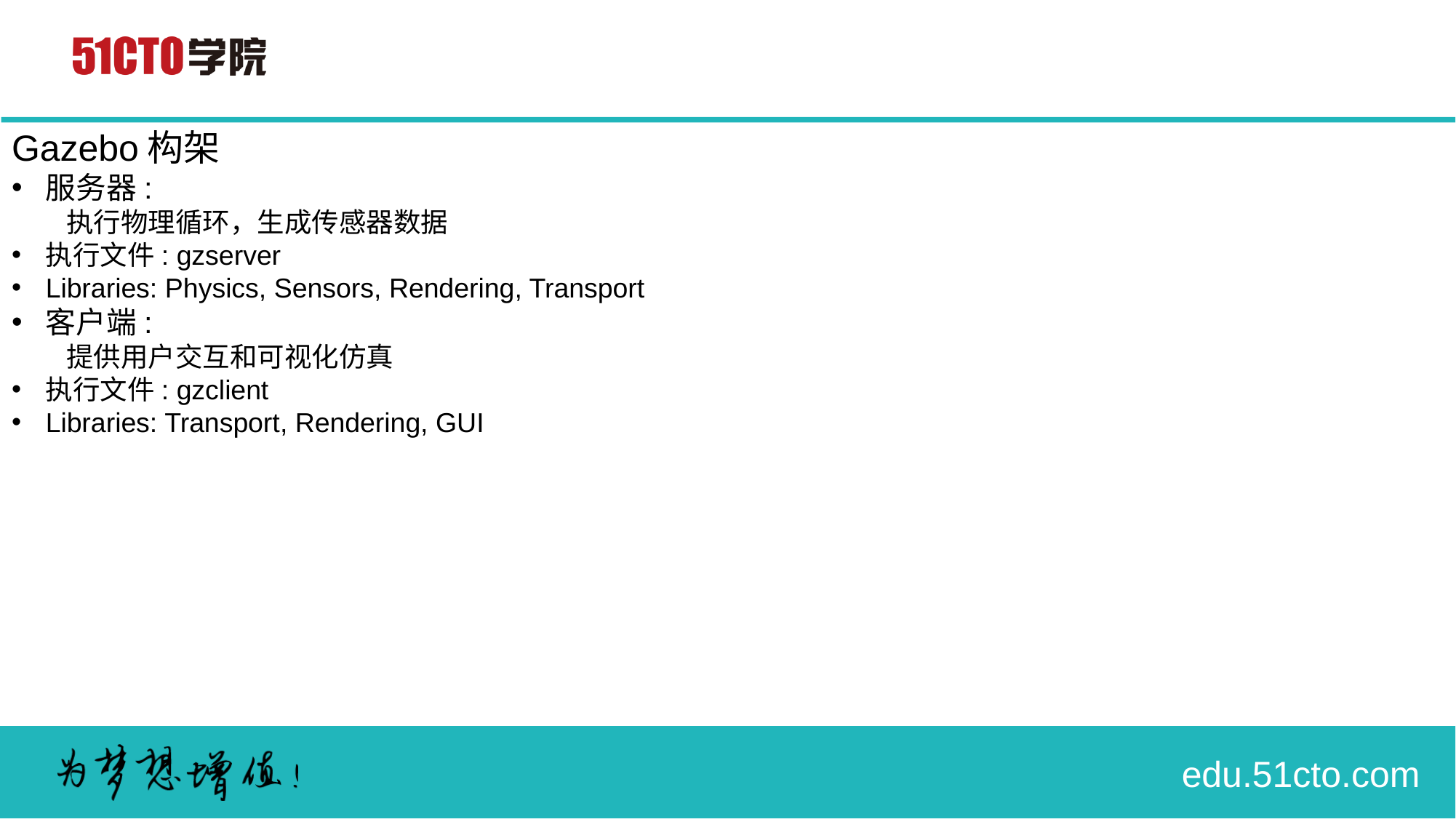

Gazebo构架
服务器:
执行物理循环，生成传感器数据
执行文件: gzserver
Libraries: Physics, Sensors, Rendering, Transport
客户端:
提供用户交互和可视化仿真
执行文件: gzclient
Libraries: Transport, Rendering, GUI